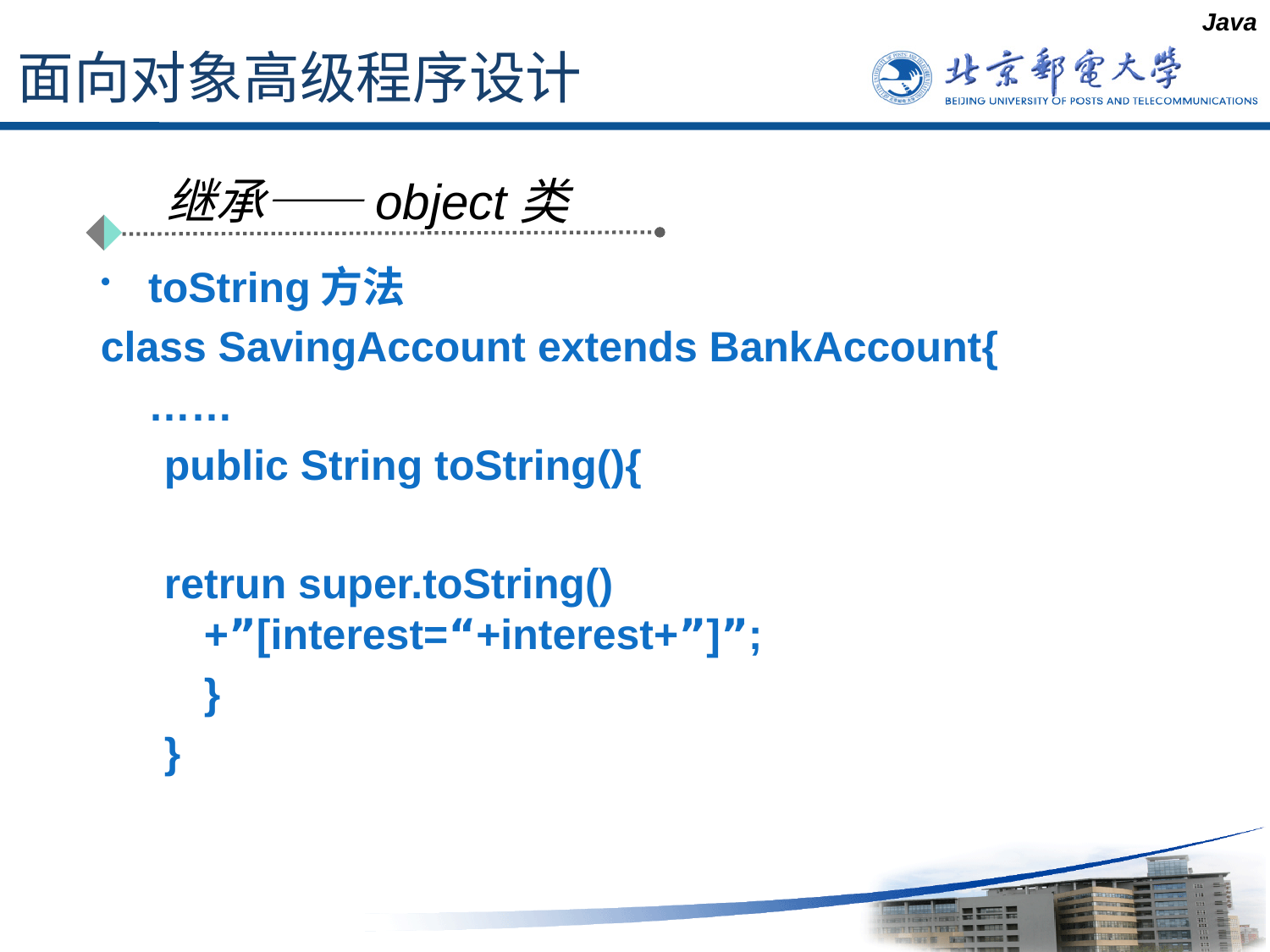

Java
# 面向对象高级程序设计

继承——object类

toString方法
class SavingAccount extends BankAccount{
	……
public String toString(){

retrun super.toString()+”[interest=“+interest+”]”;
	}
}